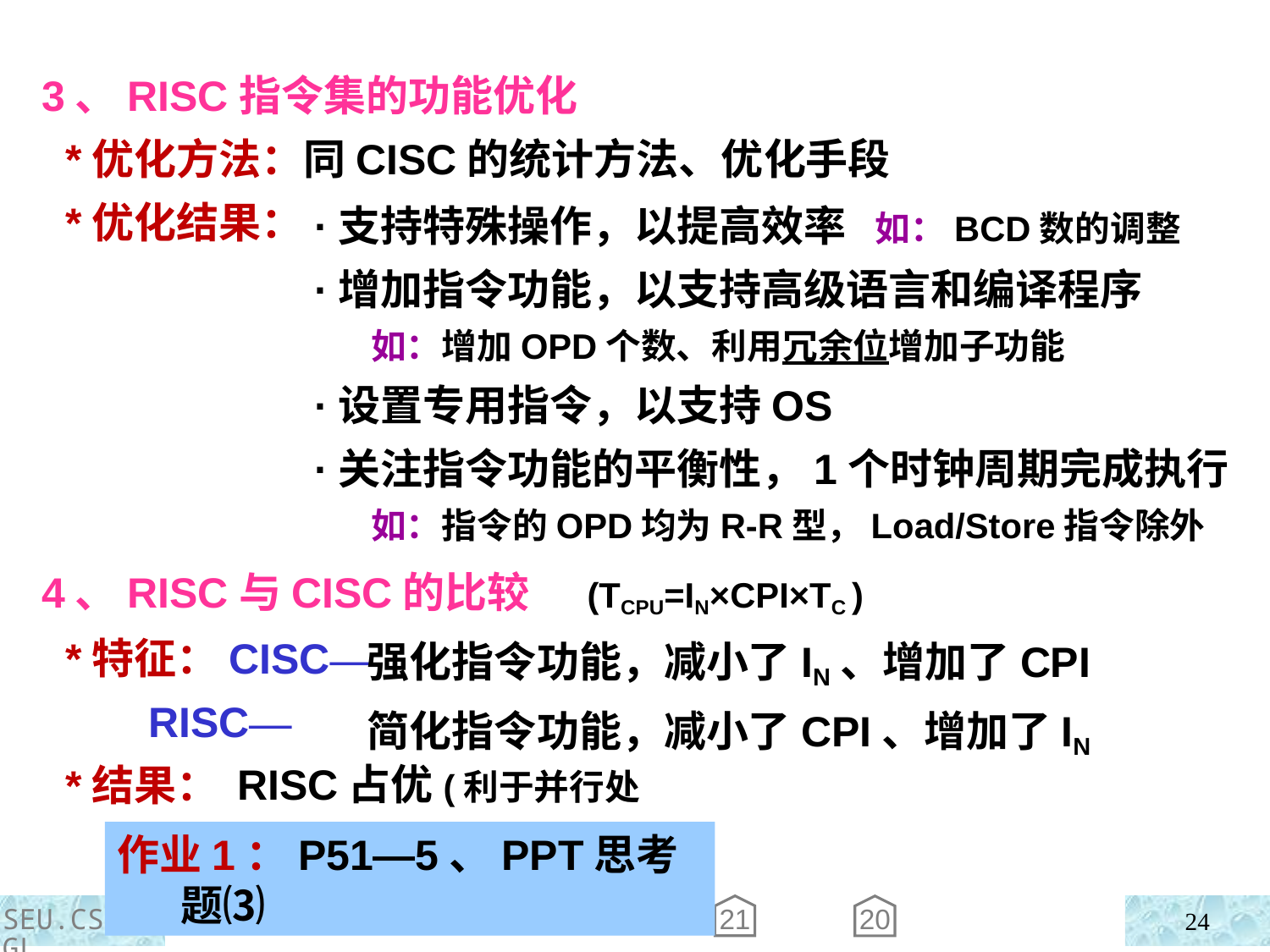

3、RISC指令集的功能优化
  *优化方法：同CISC的统计方法、优化手段
  *优化结果：
·支持特殊操作，以提高效率   如：BCD数的调整
·增加指令功能，以支持高级语言和编译程序
      如：增加OPD个数、利用冗余位增加子功能
·设置专用指令，以支持OS
·关注指令功能的平衡性，1个时钟周期完成执行
      如：指令的OPD均为R-R型，Load/Store指令除外
4、RISC与CISC的比较     (TCPU=IN×CPI×TC )
  *特征：CISC—
         RISC—
  *结果：
强化指令功能，减小了IN、增加了CPI
简化指令功能，减小了CPI、增加了IN
RISC占优(利于并行处理、VLSI)
作业1：P51—5、PPT思考题⑶
21
SEU.CSE.RGL
24
20